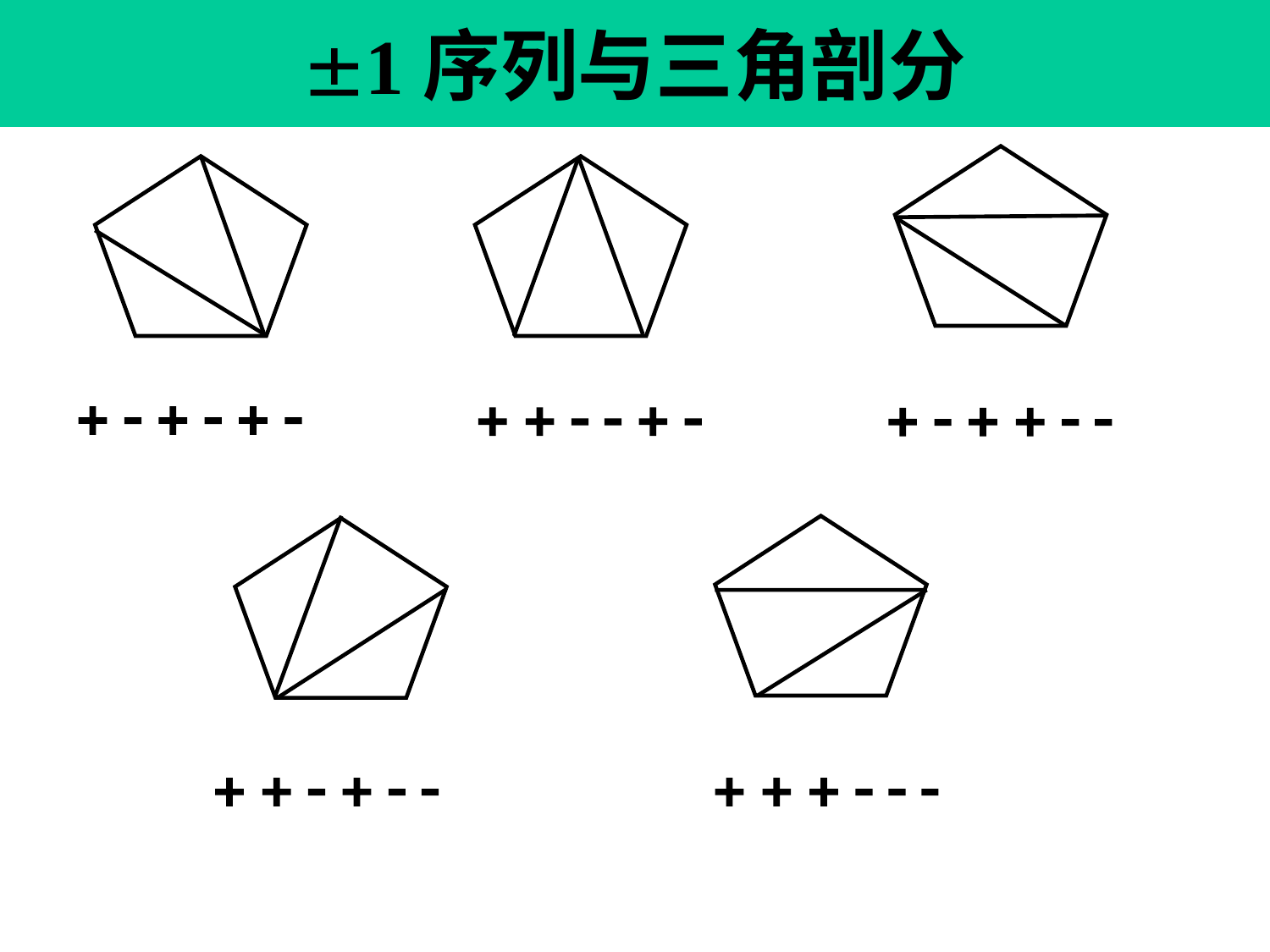

# ±1序列与三角剖分

+ − + − + −
+ + − − + −
+ − + + − −

+ + − + − −
+ + + − − −